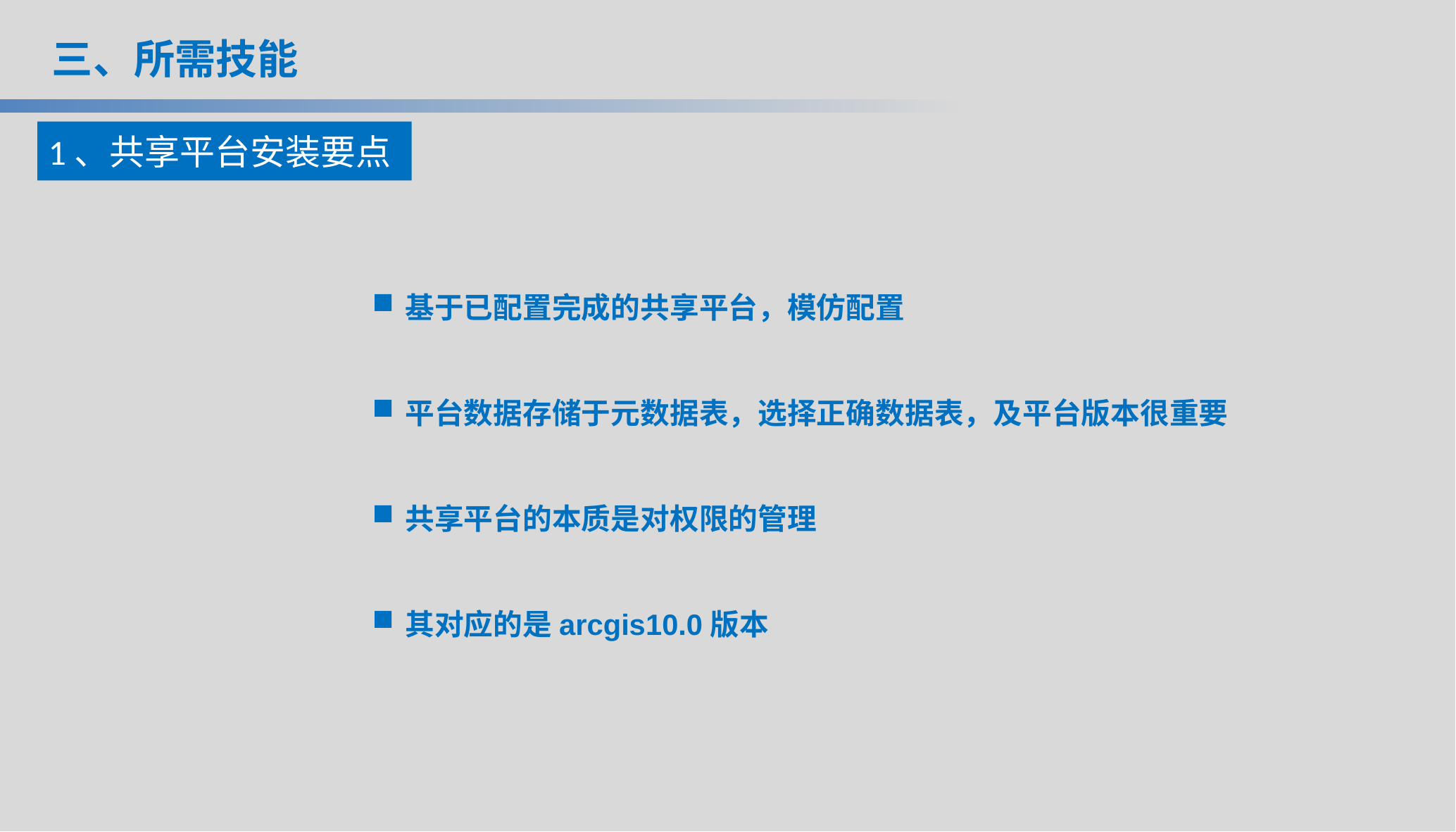

三、所需技能

1、共享平台安装要点
基于已配置完成的共享平台，模仿配置

平台数据存储于元数据表，选择正确数据表，及平台版本很重要

共享平台的本质是对权限的管理

其对应的是arcgis10.0版本